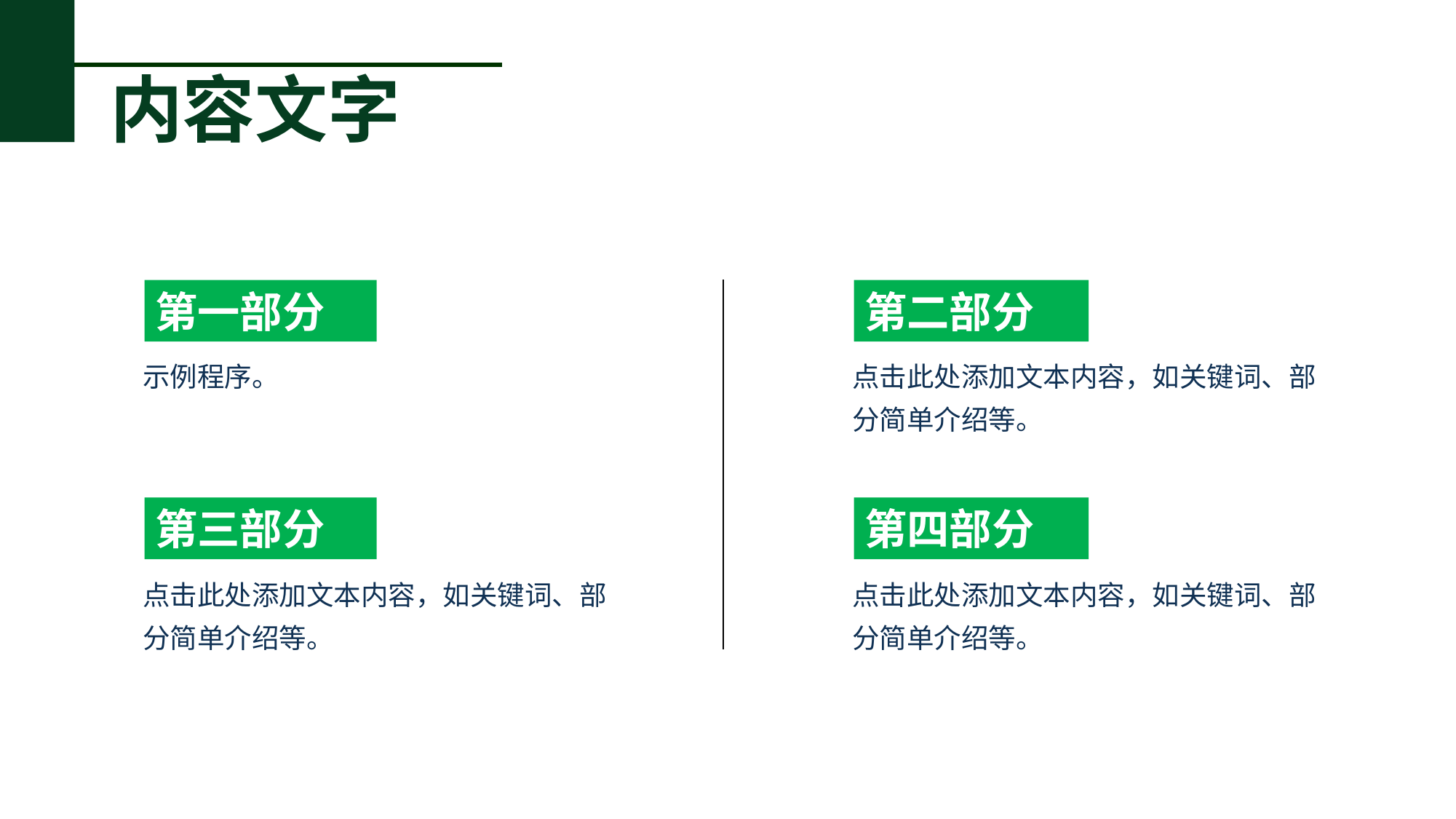

内容文字
第一部分
第二部分
示例程序。
点击此处添加文本内容，如关键词、部分简单介绍等。
第三部分
第四部分
点击此处添加文本内容，如关键词、部分简单介绍等。
点击此处添加文本内容，如关键词、部分简单介绍等。